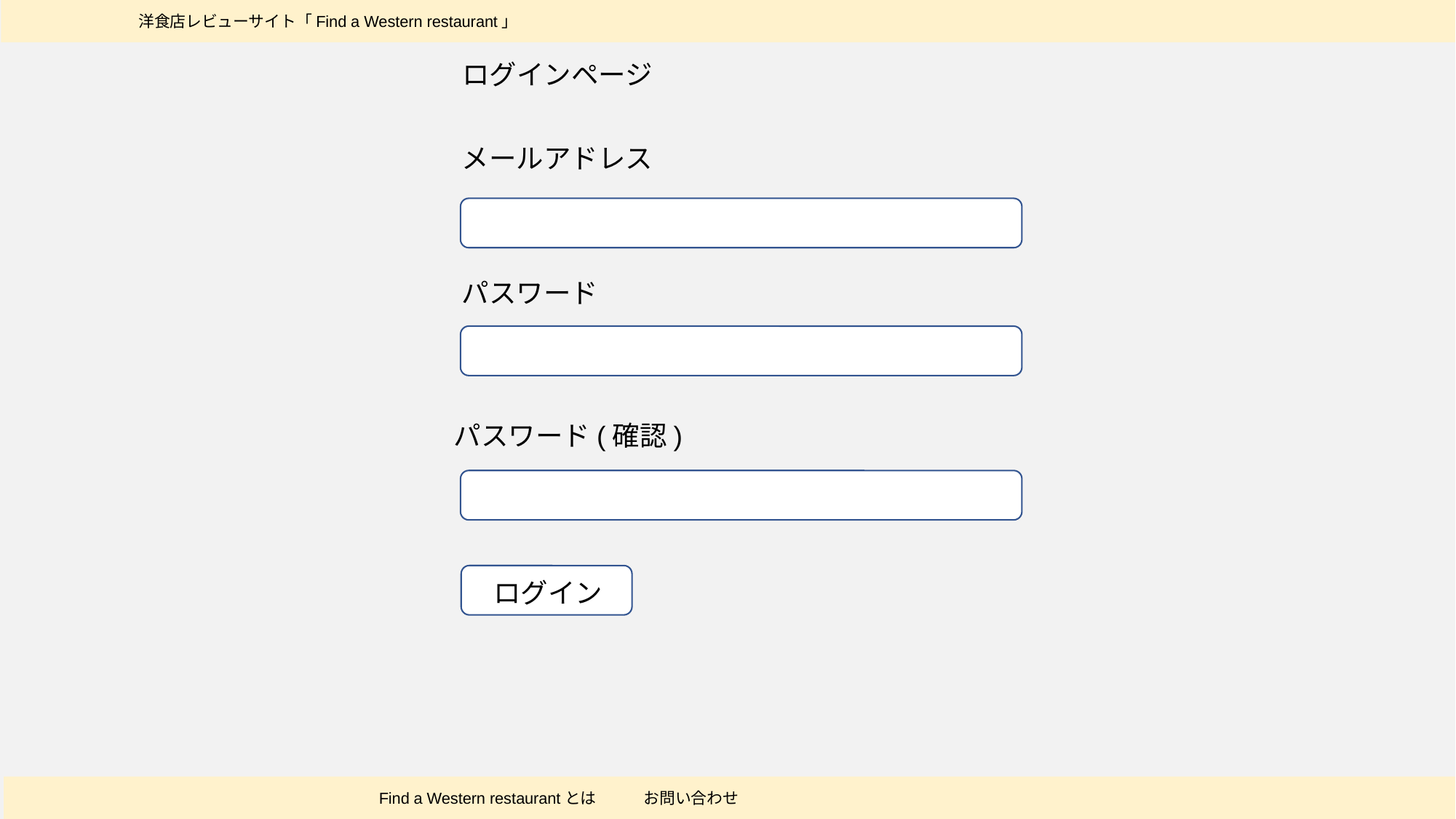

洋食店レビューサイト「Find a Western restaurant」
ログインページ
メールアドレス

パスワード

パスワード(確認)

ログイン

Find a Western restaurantとは
お問い合わせ